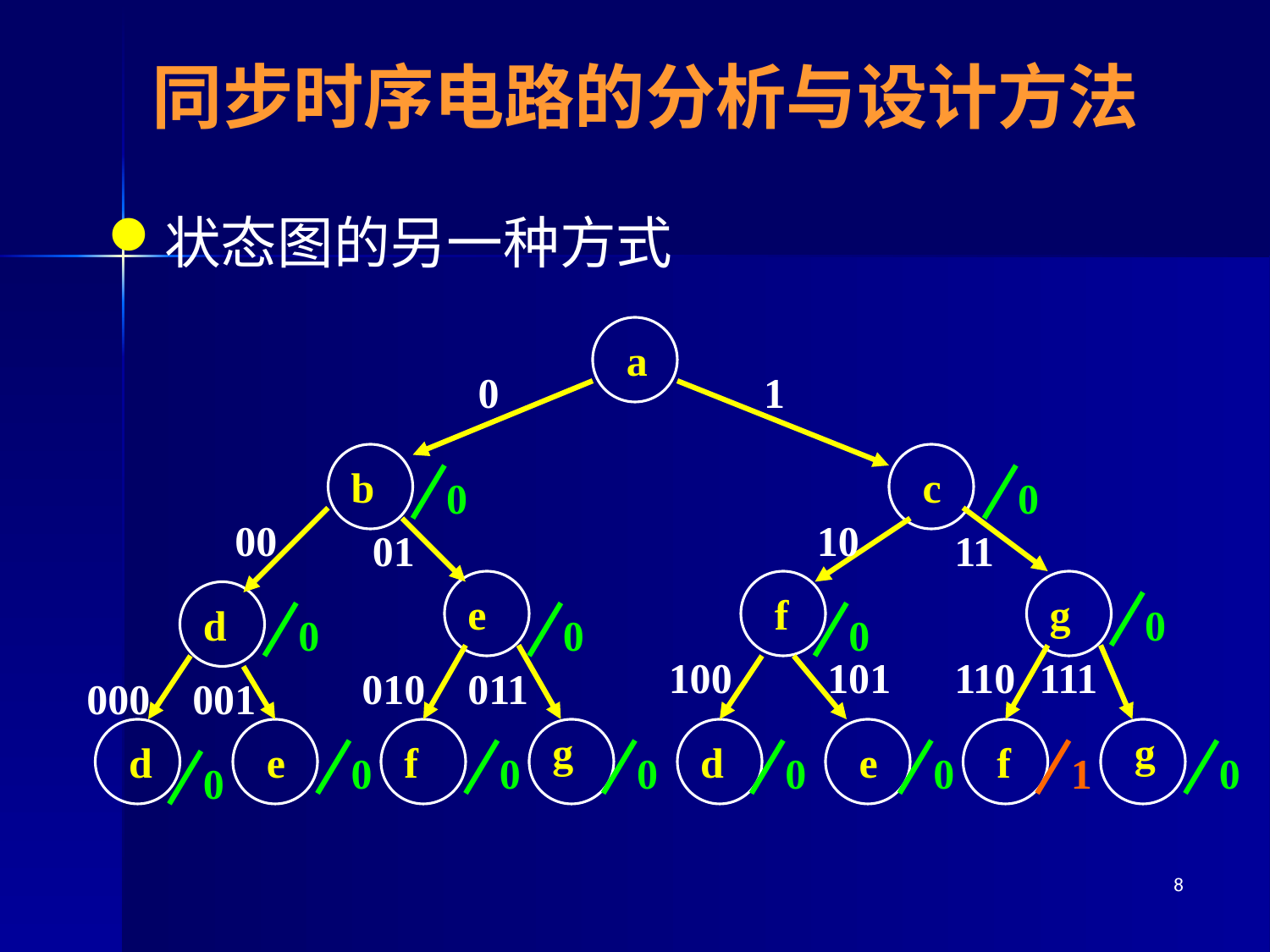

# 同步时序电路的分析与设计方法
状态图的另一种方式

a
0
1

b

c

0

0
00

10

01

11

e

f

g

d

0

0

0

0

100
101
110

111

010
011

000
001

d

e

f

g

d

e

f

g

0

0

0

0

0

1

0

0
8